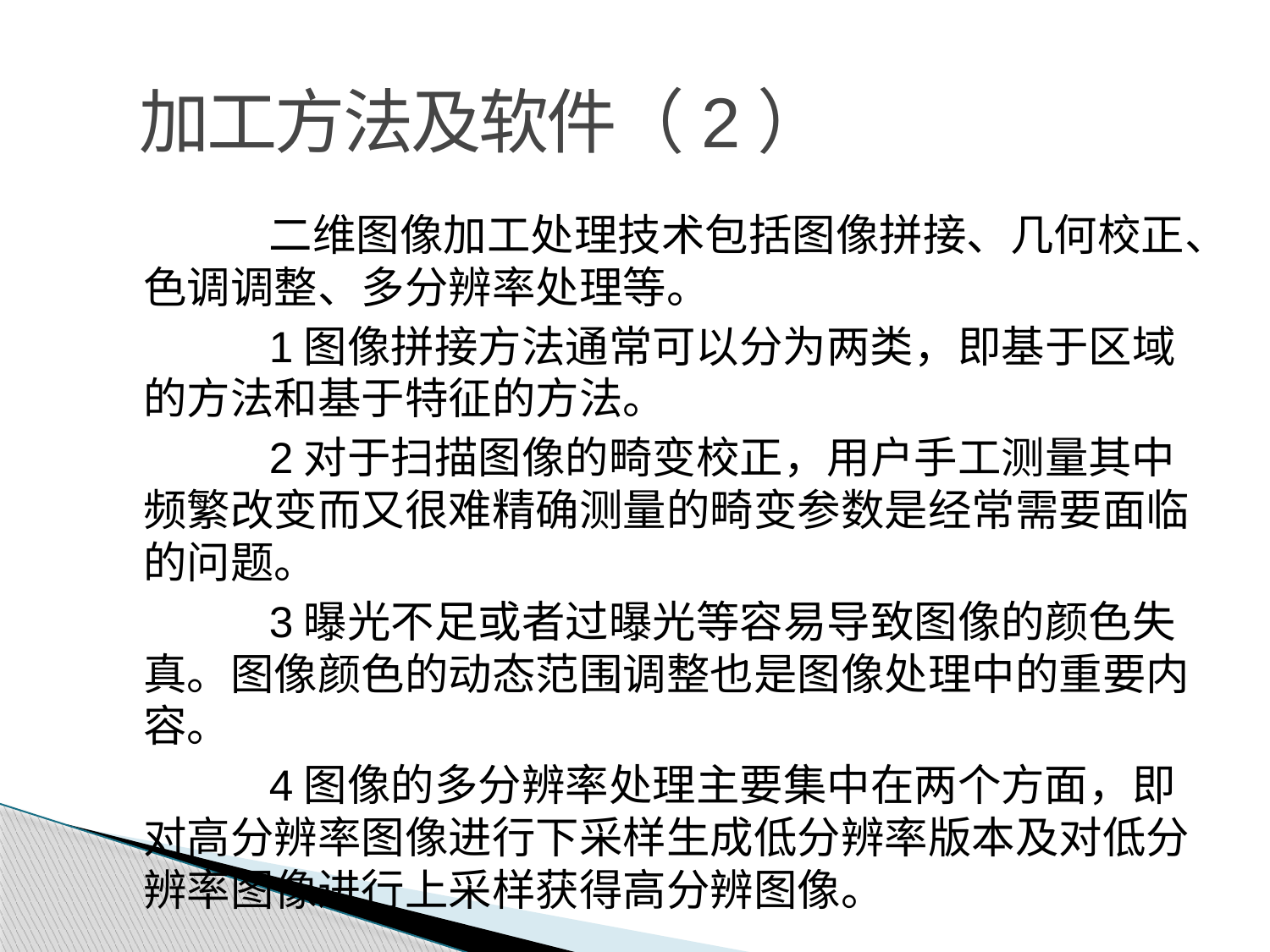

#
加工方法及软件（2）
	二维图像加工处理技术包括图像拼接、几何校正、色调调整、多分辨率处理等。
	1图像拼接方法通常可以分为两类，即基于区域的方法和基于特征的方法。
	2对于扫描图像的畸变校正，用户手工测量其中频繁改变而又很难精确测量的畸变参数是经常需要面临的问题。
	3曝光不足或者过曝光等容易导致图像的颜色失真。图像颜色的动态范围调整也是图像处理中的重要内容。
	4图像的多分辨率处理主要集中在两个方面，即对高分辨率图像进行下采样生成低分辨率版本及对低分辨率图像进行上采样获得高分辨图像。